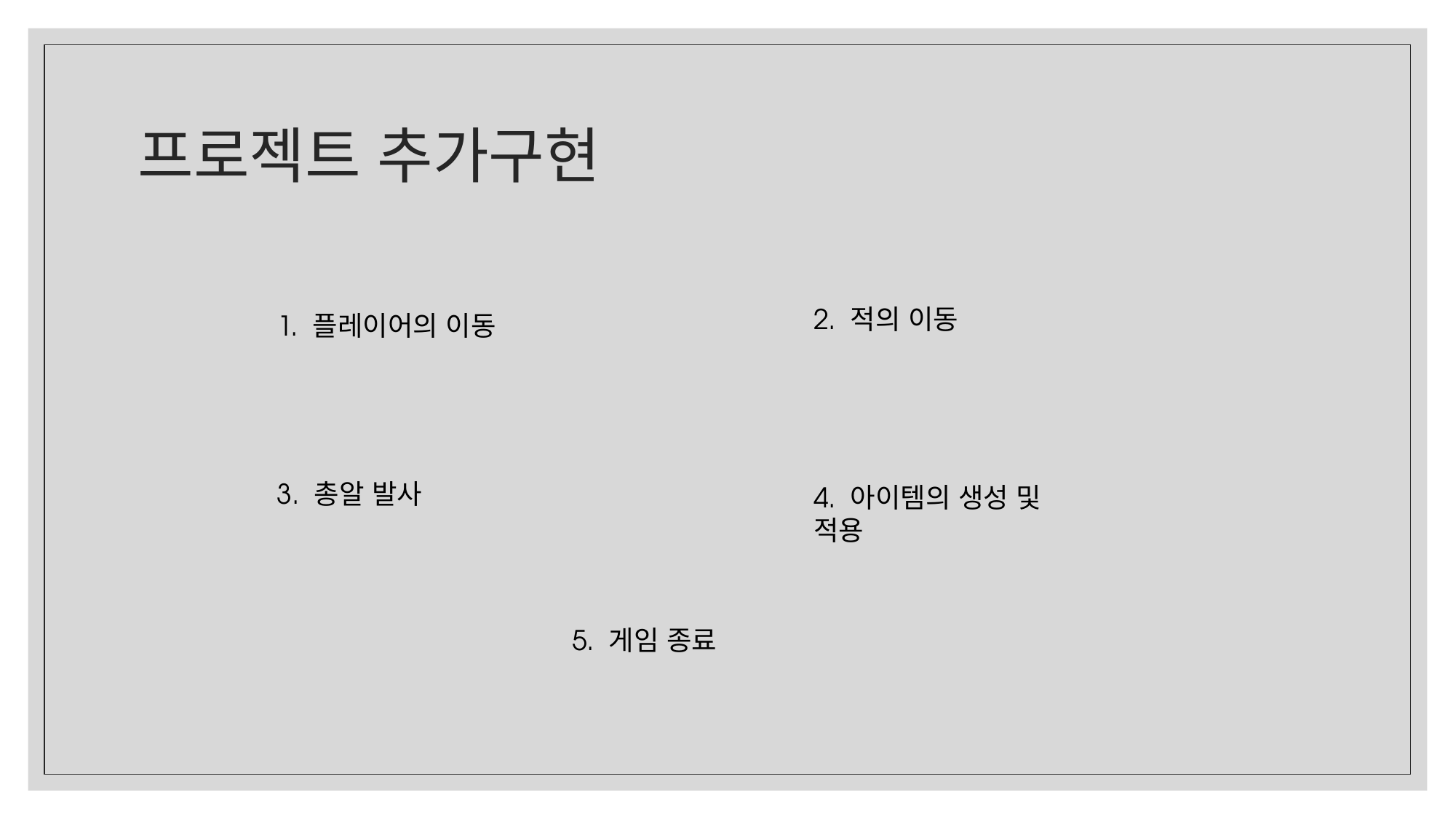

# 프로젝트 추가구현
2. 적의 이동
1. 플레이어의 이동
3. 총알 발사
4. 아이템의 생성 및 적용
5. 게임 종료